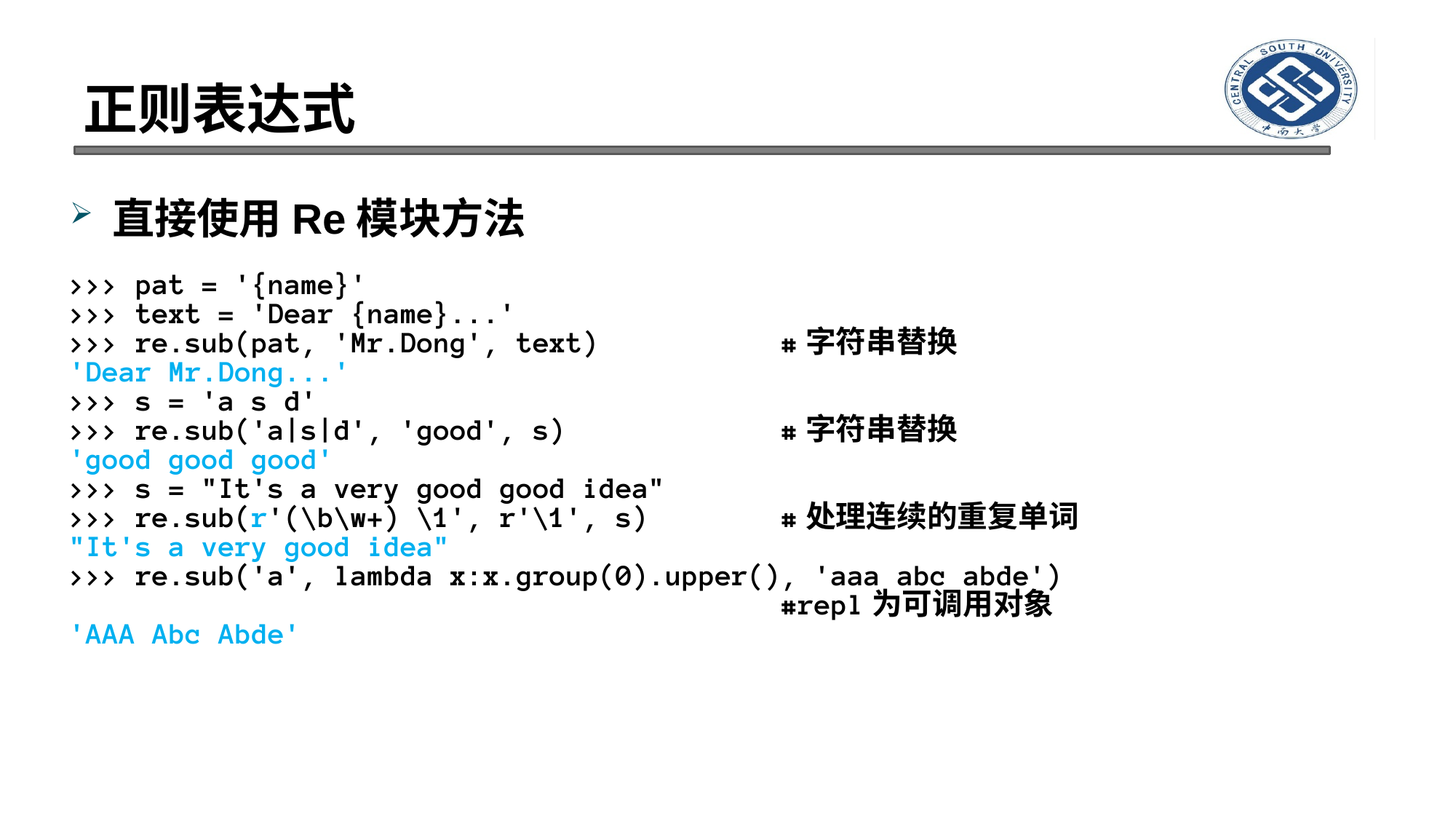

# 正则表达式
直接使用Re模块方法

>>> pat = '{name}'
>>> text = 'Dear {name}...'
>>> re.sub(pat, 'Mr.Dong', text)           #字符串替换
'Dear Mr.Dong...'
>>> s = 'a s d'
>>> re.sub('a|s|d', 'good', s)             #字符串替换
'good good good'
>>> s = "It's a very good good idea"
>>> re.sub(r'(\b\w+) \1', r'\1', s)        #处理连续的重复单词
"It's a very good idea"
>>> re.sub('a', lambda x:x.group(0).upper(), 'aaa abc abde')
                                           #repl为可调用对象
'AAA Abc Abde'